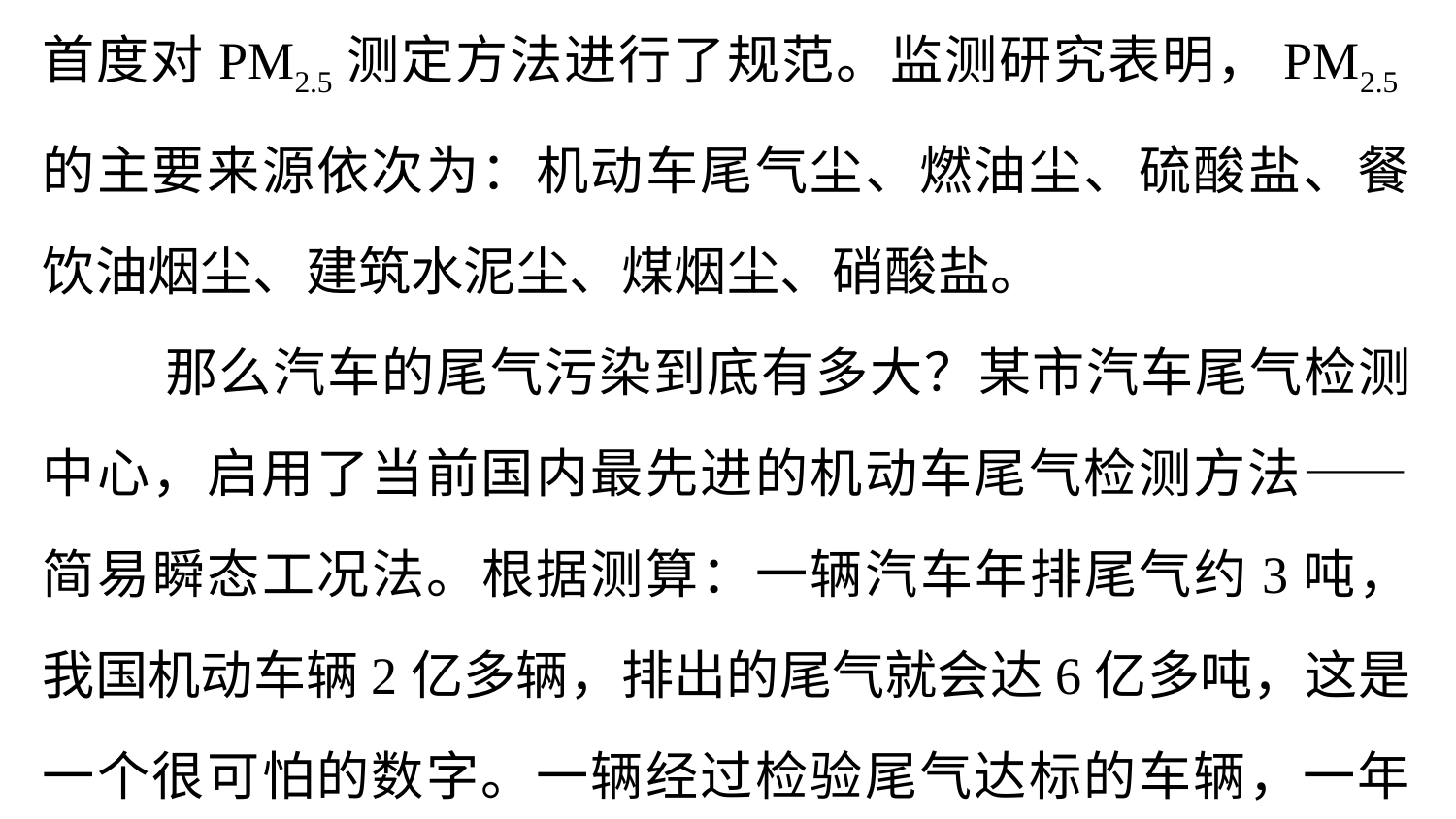

首度对PM2.5测定方法进行了规范。监测研究表明，PM2.5的主要来源依次为：机动车尾气尘、燃油尘、硫酸盐、餐饮油烟尘、建筑水泥尘、煤烟尘、硝酸盐。
        那么汽车的尾气污染到底有多大？某市汽车尾气检测中心，启用了当前国内最先进的机动车尾气检测方法——简易瞬态工况法。根据测算：一辆汽车年排尾气约3吨，我国机动车辆2亿多辆，排出的尾气就会达6亿多吨，这是一个很可怕的数字。一辆经过检验尾气达标的车辆，一年排出的尾气